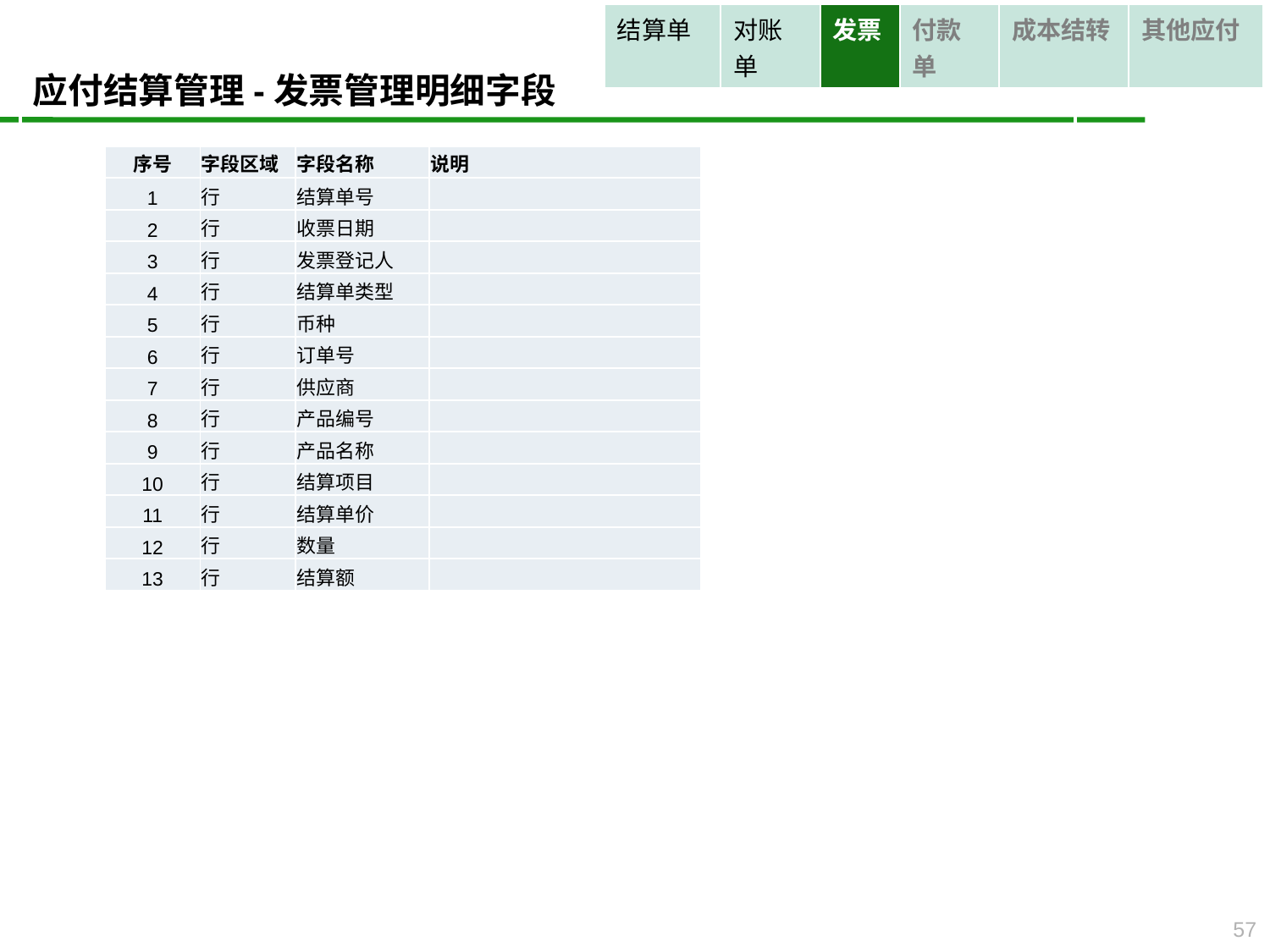

| 结算单 | 对账单 | 发票 | 付款单 | 成本结转 | 其他应付 |
| --- | --- | --- | --- | --- | --- |
应付结算管理-发票管理明细字段
| 序号 | 字段区域 | 字段名称 | 说明 |
| --- | --- | --- | --- |
| 1 | 行 | 结算单号 |  |
| 2 | 行 | 收票日期 |  |
| 3 | 行 | 发票登记人 |  |
| 4 | 行 | 结算单类型 |  |
| 5 | 行 | 币种 |  |
| 6 | 行 | 订单号 |  |
| 7 | 行 | 供应商 |  |
| 8 | 行 | 产品编号 |  |
| 9 | 行 | 产品名称 |  |
| 10 | 行 | 结算项目 |  |
| 11 | 行 | 结算单价 |  |
| 12 | 行 | 数量 |  |
| 13 | 行 | 结算额 |  |
57